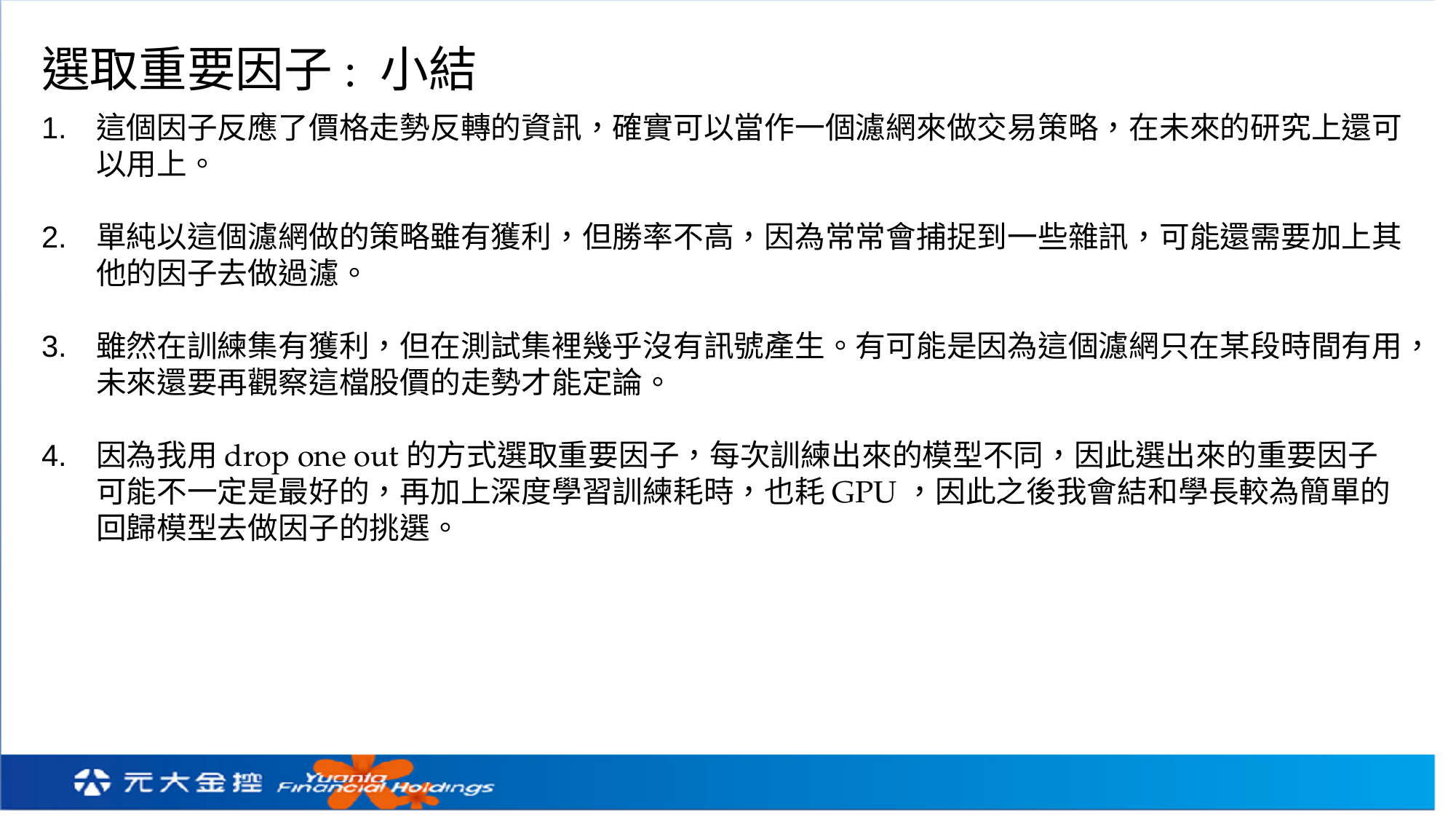

選取重要因子: 小結
這個因子反應了價格走勢反轉的資訊，確實可以當作一個濾網來做交易策略，在未來的研究上還可以用上。

單純以這個濾網做的策略雖有獲利，但勝率不高，因為常常會捕捉到一些雜訊，可能還需要加上其他的因子去做過濾。

雖然在訓練集有獲利，但在測試集裡幾乎沒有訊號產生。有可能是因為這個濾網只在某段時間有用，未來還要再觀察這檔股價的走勢才能定論。

因為我用drop one out的方式選取重要因子，每次訓練出來的模型不同，因此選出來的重要因子可能不一定是最好的，再加上深度學習訓練耗時，也耗GPU，因此之後我會結和學長較為簡單的回歸模型去做因子的挑選。